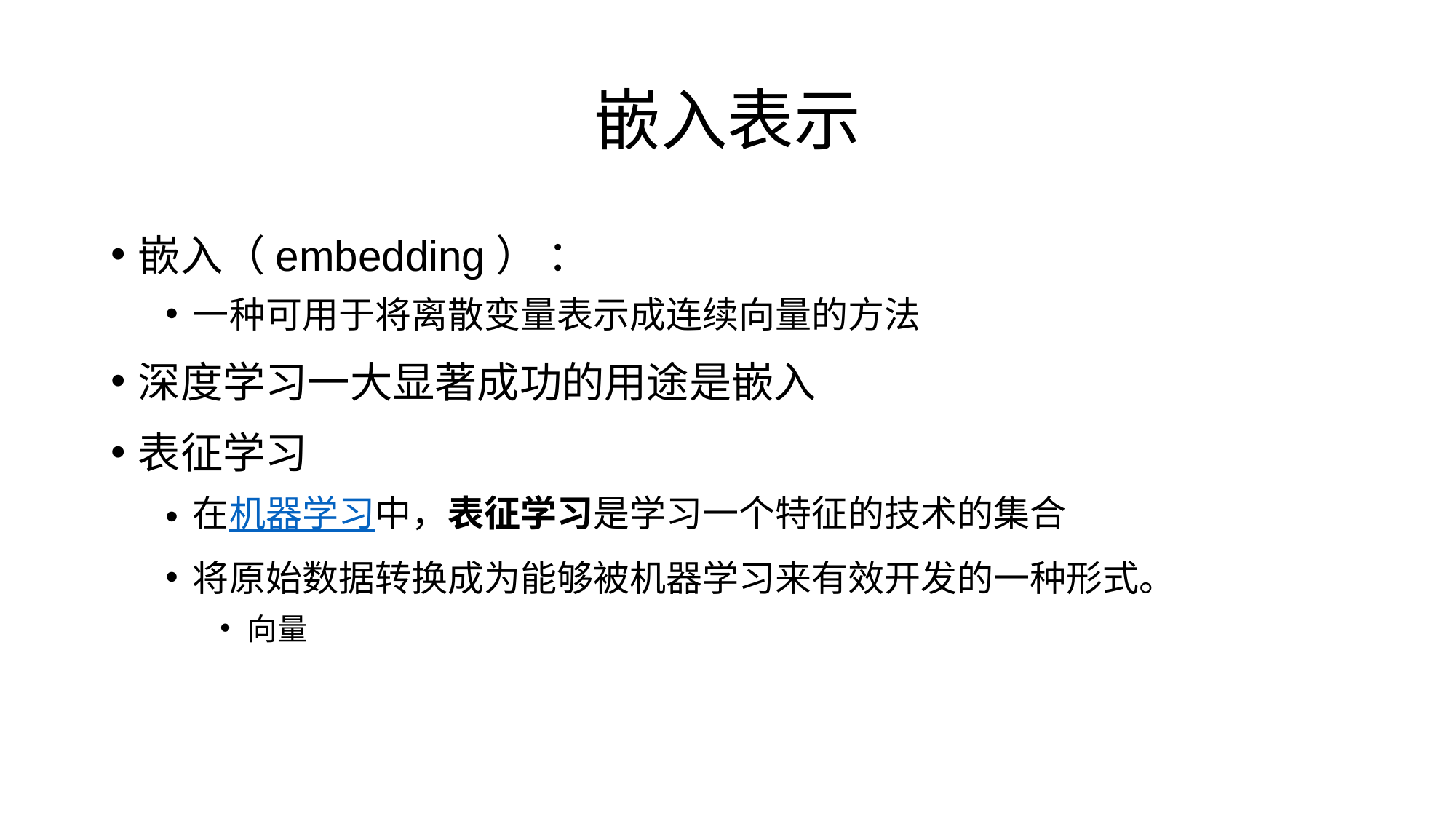

# 嵌入表示
嵌入（embedding） ：
一种可用于将离散变量表示成连续向量的方法
深度学习一大显著成功的用途是嵌入
表征学习
在机器学习中，表征学习是学习一个特征的技术的集合
将原始数据转换成为能够被机器学习来有效开发的一种形式。
向量